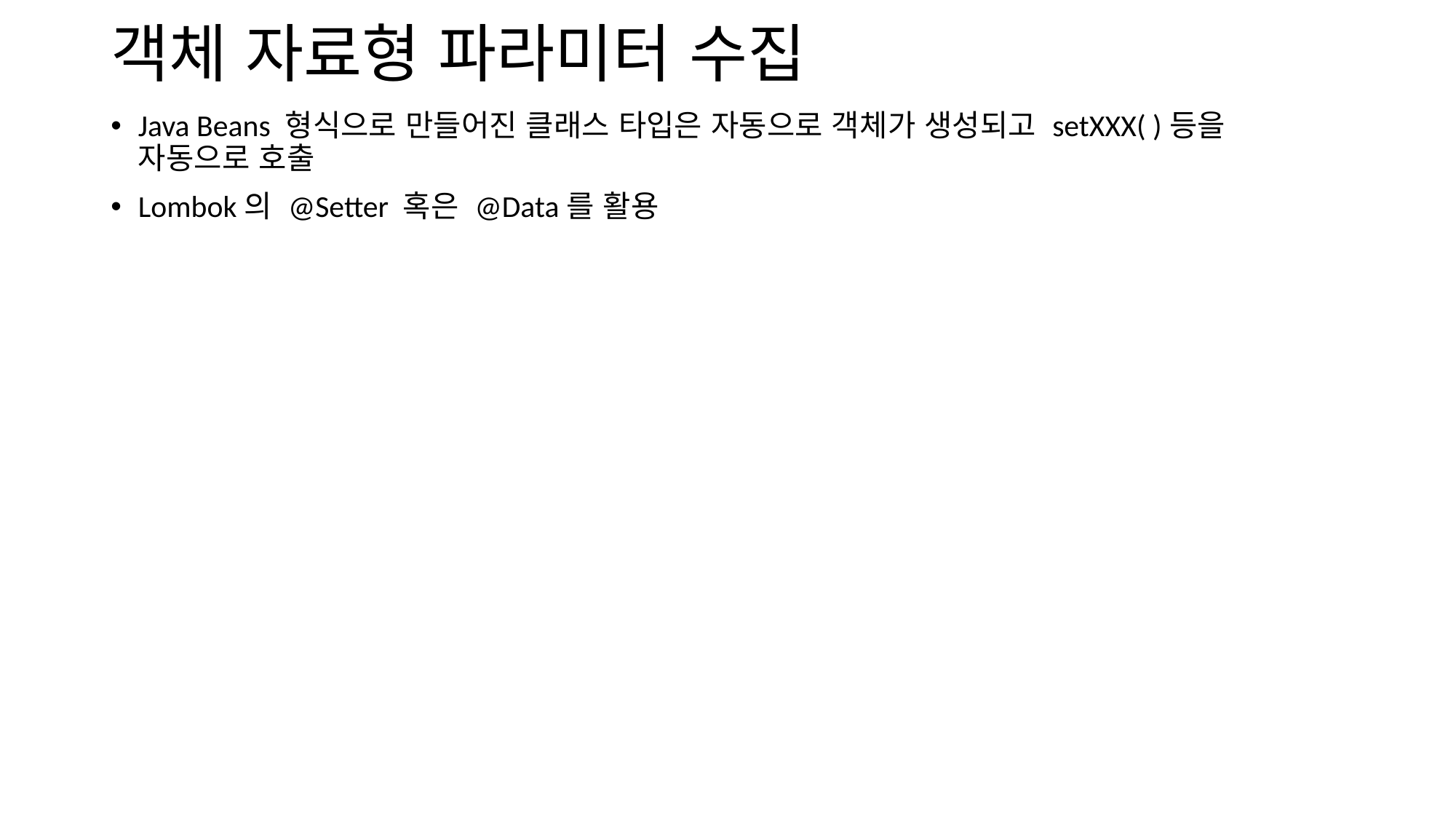

# 객체 자료형 파라미터 수집
Java Beans 형식으로 만들어진 클래스 타입은 자동으로 객체가 생성되고 setXXX( )등을 자동으로 호출
Lombok의 @Setter 혹은 @Data를 활용